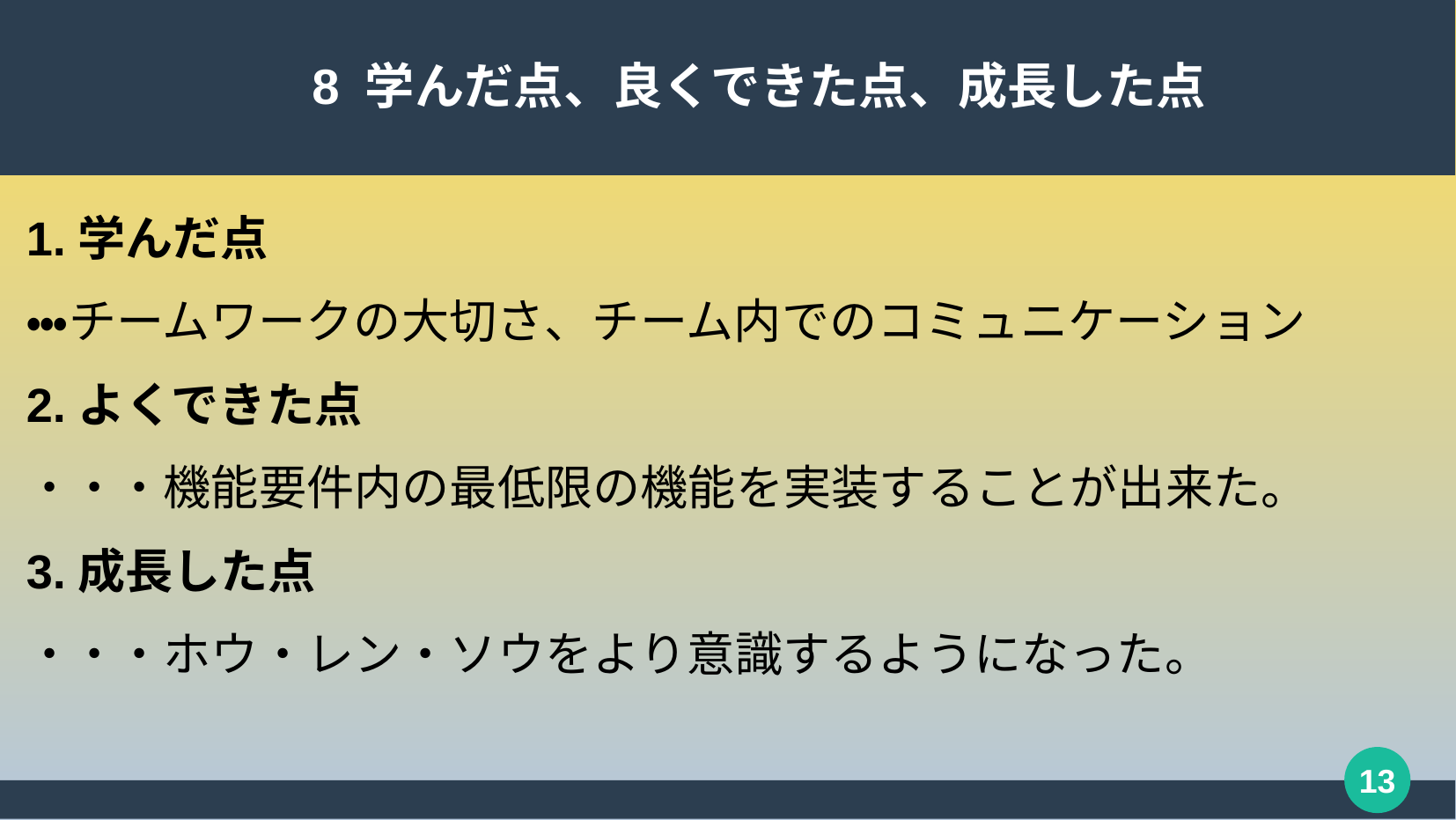

# 8 学んだ点、良くできた点、成長した点
1.学んだ点
・・・チームワークの大切さ、チーム内でのコミュニケーション
2.よくできた点
・・・機能要件内の最低限の機能を実装することが出来た。
3.成長した点
・・・ホウ・レン・ソウをより意識するようになった。